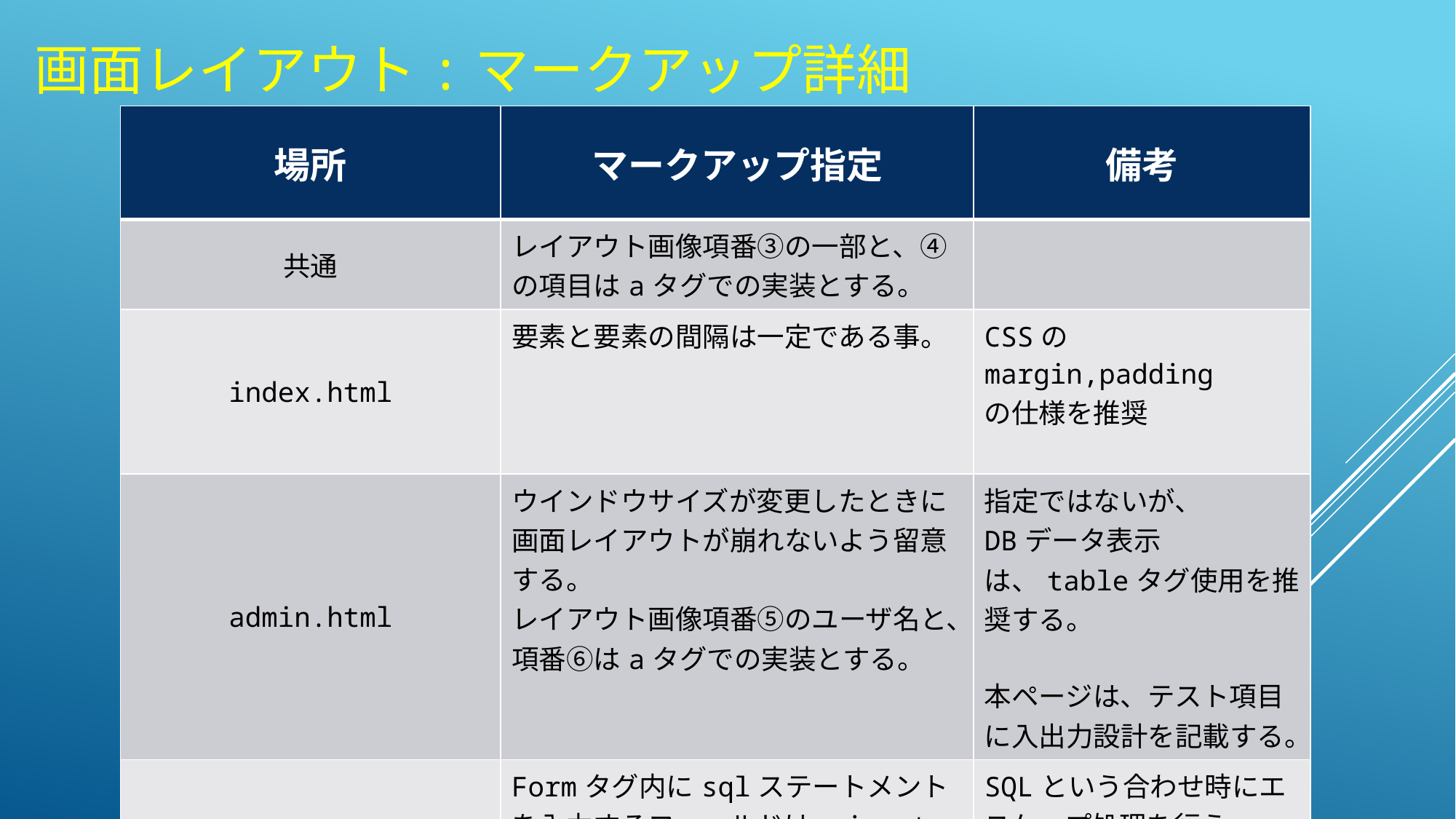

# 画面レイアウト:マークアップ詳細
| 場所 | マークアップ指定 | 備考 |
| --- | --- | --- |
| 共通 | レイアウト画像項番③の一部と、④の項目はaタグでの実装とする。 |  |
| index.html | 要素と要素の間隔は一定である事。 | CSSのmargin,padding の仕様を推奨 |
| admin.html | ウインドウサイズが変更したときに画面レイアウトが崩れないよう留意する。 レイアウト画像項番⑤のユーザ名と、項番⑥はaタグでの実装とする。 | 指定ではないが、 DBデータ表示は、tableタグ使用を推奨する。 本ページは、テスト項目に入出力設計を記載する。 |
| queryform.html | Formタグ内にsqlステートメントを入力するフィールドは、inputタグではなく、textareaタグを利用すること | SQLという合わせ時にエスケープ処理を行う。 |